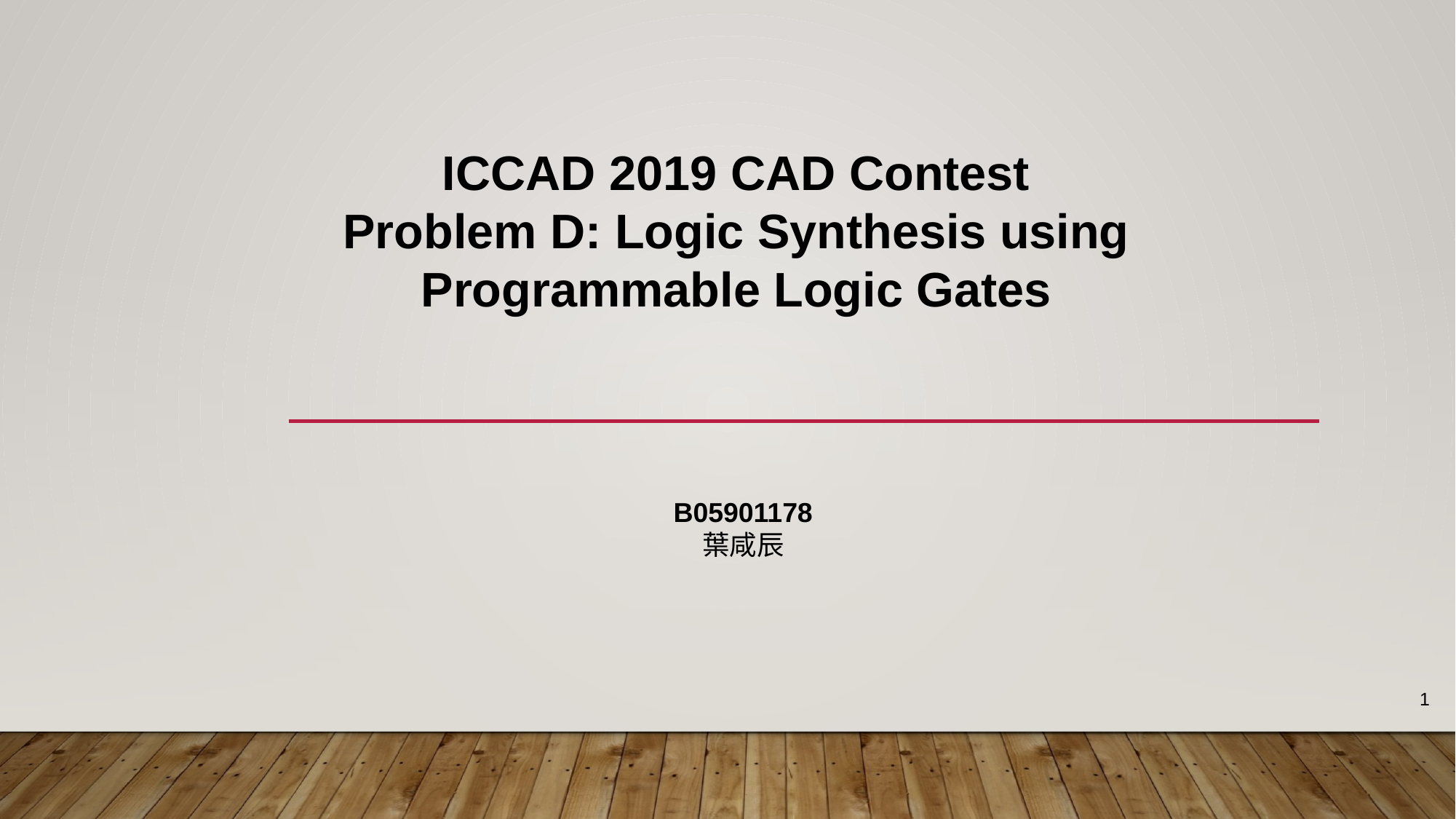

ICCAD 2019 CAD Contest
Problem D: Logic Synthesis using
Programmable Logic Gates
B05901178
葉咸辰

1